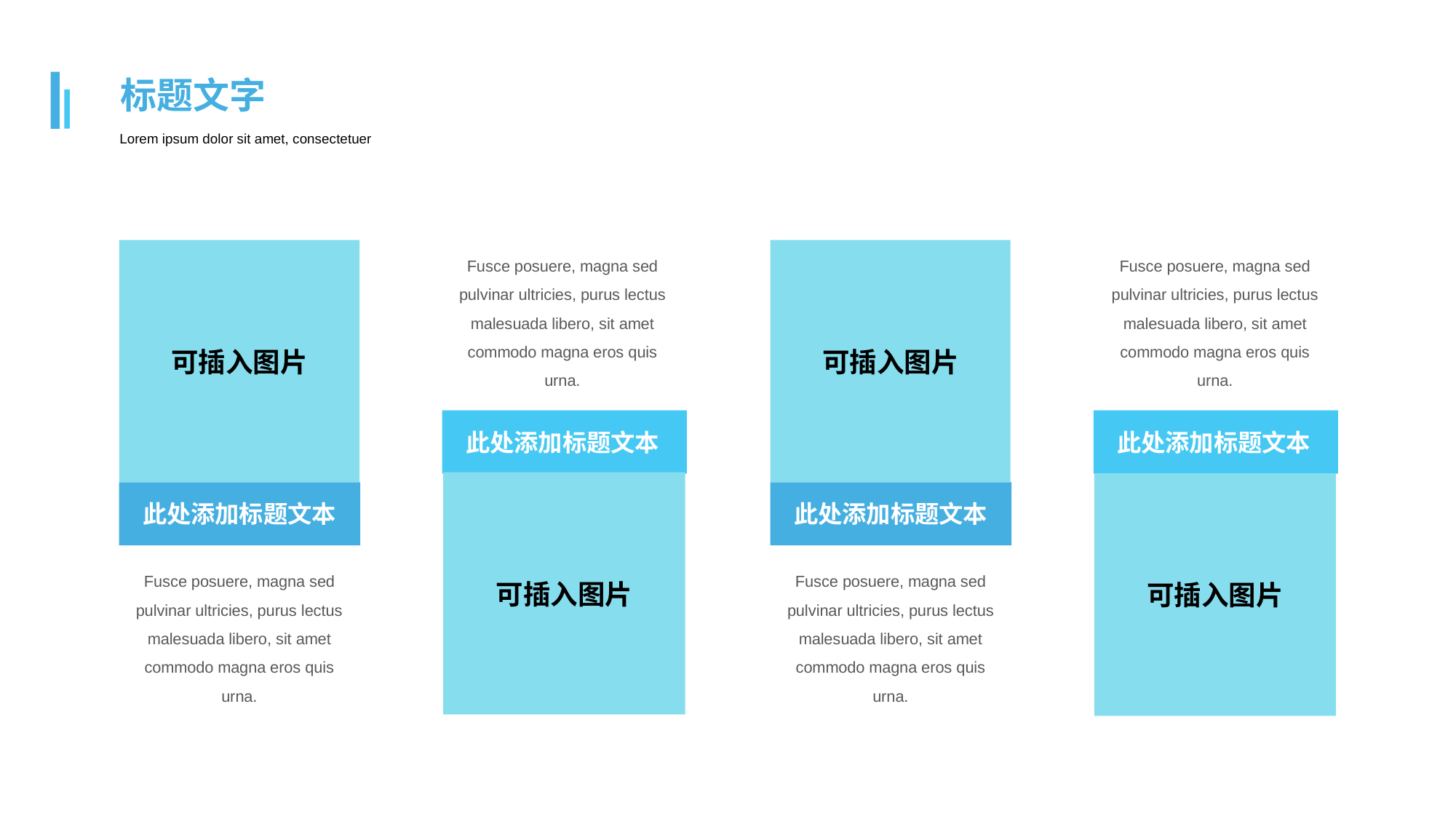

标题文字

Lorem ipsum dolor sit amet, consectetuer
可插入图片
可插入图片
Fusce posuere, magna sed pulvinar ultricies, purus lectus malesuada libero, sit amet commodo magna eros quis urna.
Fusce posuere, magna sed pulvinar ultricies, purus lectus malesuada libero, sit amet commodo magna eros quis urna.

此处添加标题文本
此处添加标题文本
可插入图片
可插入图片

此处添加标题文本
此处添加标题文本
Fusce posuere, magna sed pulvinar ultricies, purus lectus malesuada libero, sit amet commodo magna eros quis urna.
Fusce posuere, magna sed pulvinar ultricies, purus lectus malesuada libero, sit amet commodo magna eros quis urna.